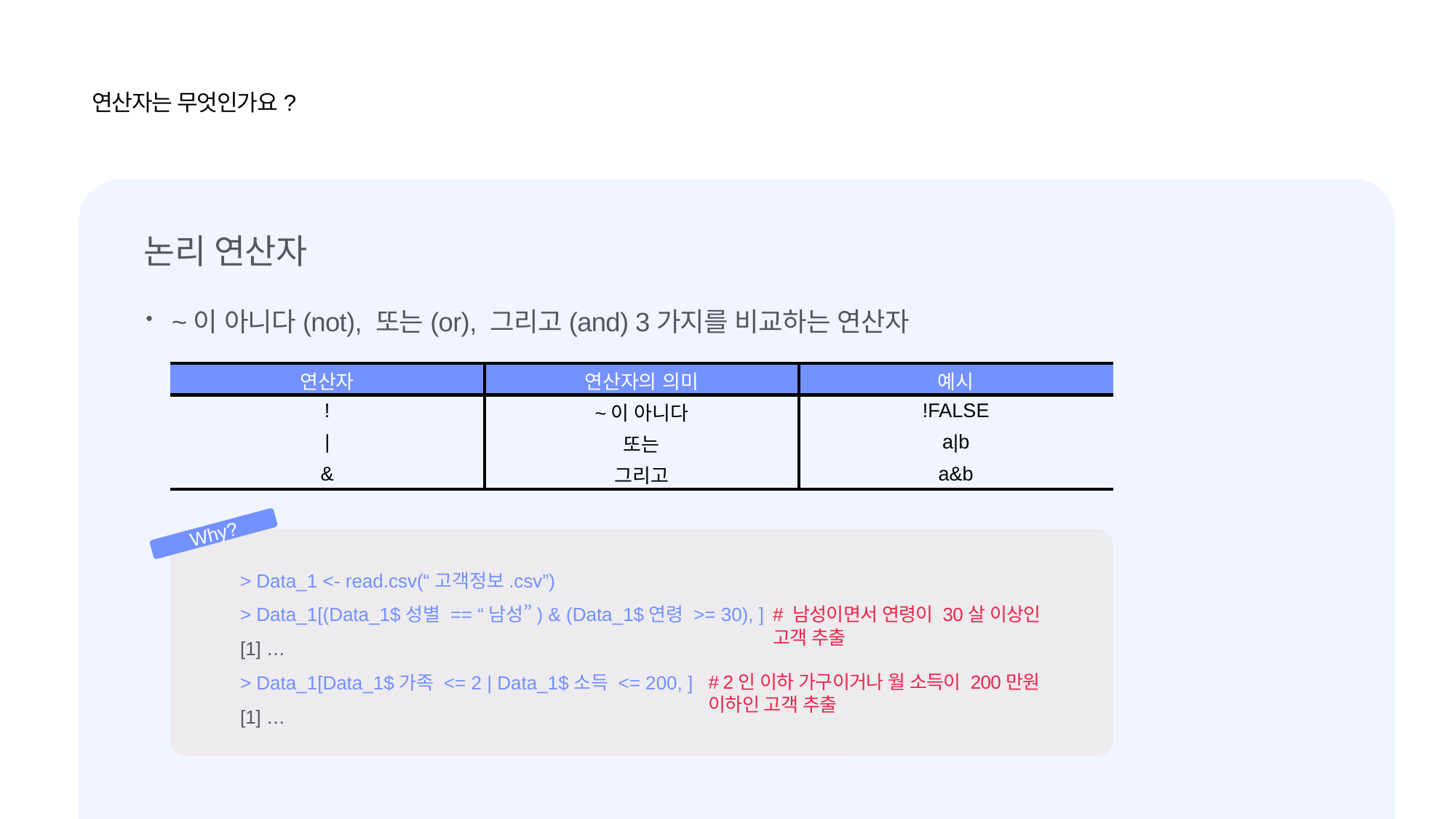

연산자는 무엇인가요?

논리 연산자
~이 아니다(not), 또는(or), 그리고(and) 3가지를 비교하는 연산자
| 연산자 | 연산자의 의미 | 예시 |
| --- | --- | --- |
| ! | ~이 아니다 | !FALSE |
| | | 또는 | a|b |
| & | 그리고 | a&b |
Why?
> Data_1 <- read.csv(“고객정보.csv”)
> Data_1[(Data_1$성별 == “남성”) & (Data_1$연령 >= 30), ]
[1] …
> Data_1[Data_1$가족 <= 2 | Data_1$소득 <= 200, ]
[1] …
# 남성이면서 연령이 30살 이상인 고객 추출
# 2인 이하 가구이거나 월 소득이 200만원 이하인 고객 추출